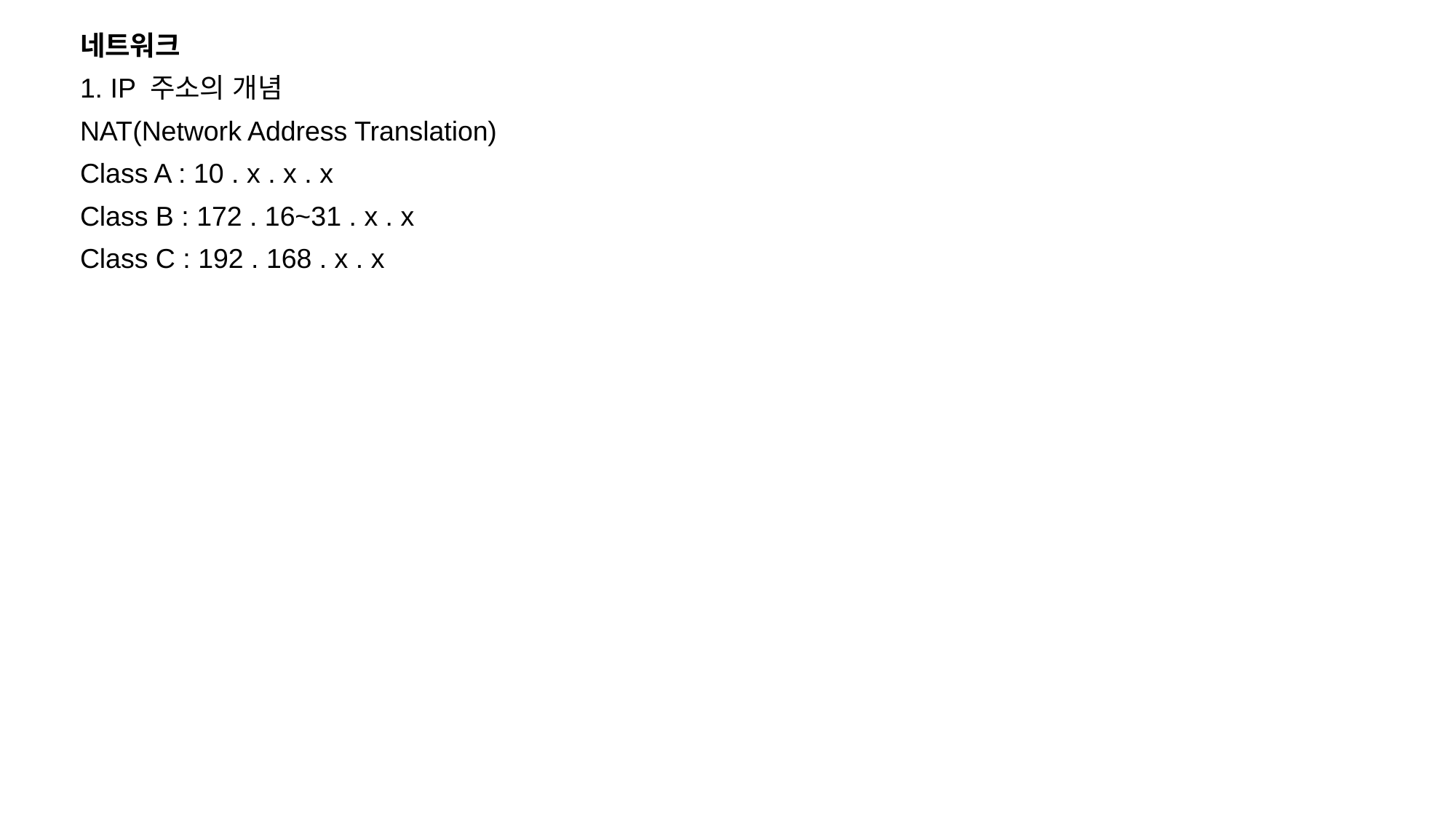

네트워크
1. IP 주소의 개념
NAT(Network Address Translation)
Class A : 10 . x . x . x
Class B : 172 . 16~31 . x . x
Class C : 192 . 168 . x . x